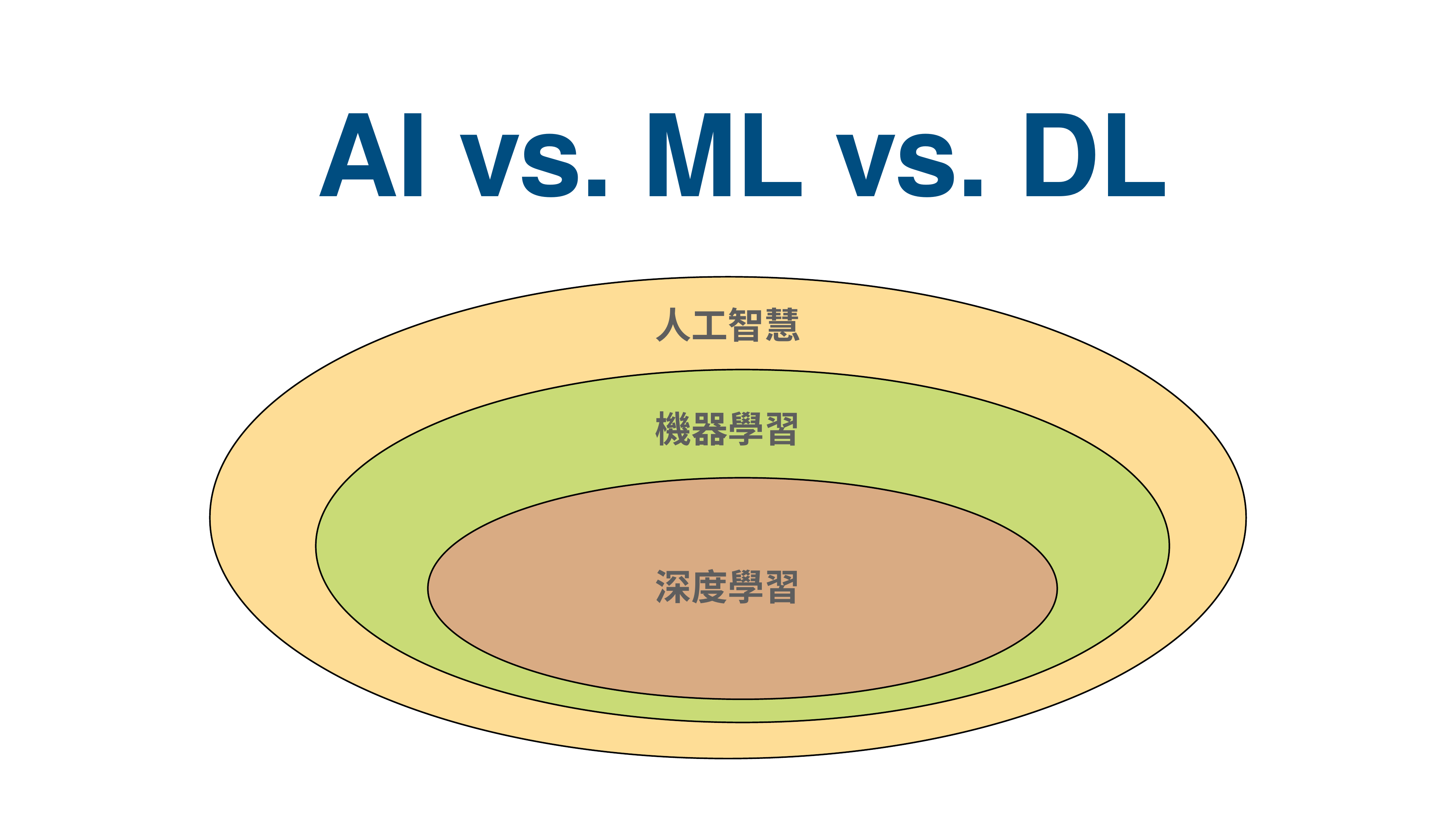

AI vs. ML vs. DL

人工智慧

機器學習

深度學習